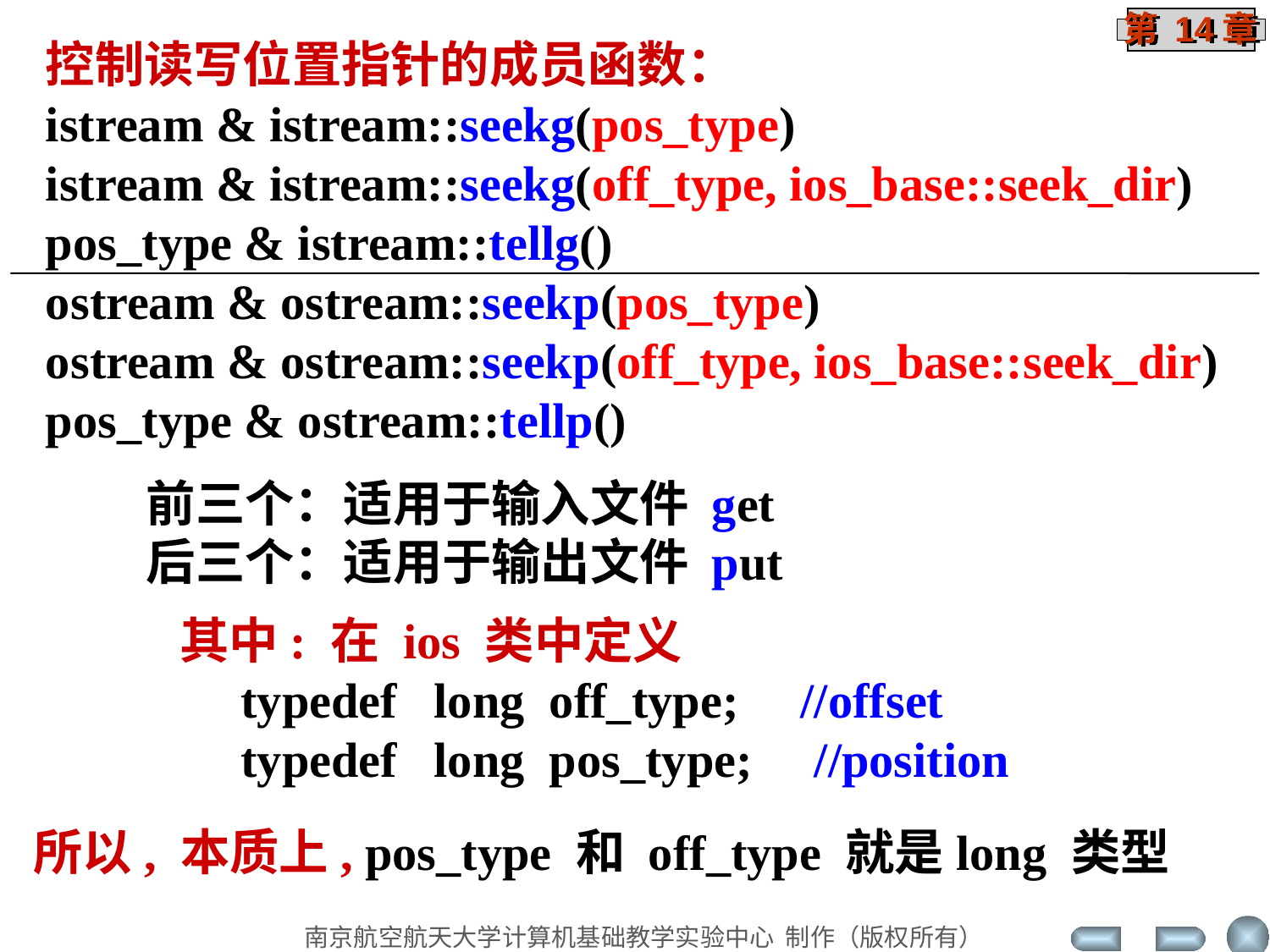

控制读写位置指针的成员函数：
istream & istream::seekg(pos_type)
istream & istream::seekg(off_type, ios_base::seek_dir)
pos_type & istream::tellg()
ostream & ostream::seekp(pos_type)
ostream & ostream::seekp(off_type, ios_base::seek_dir)
pos_type & ostream::tellp()

前三个：适用于输入文件 get
后三个：适用于输出文件 put
其中: 在 ios 类中定义
     typedef   long  off_type;     //offset
     typedef   long  pos_type;     //position
所以, 本质上, pos_type 和 off_type 就是long 类型